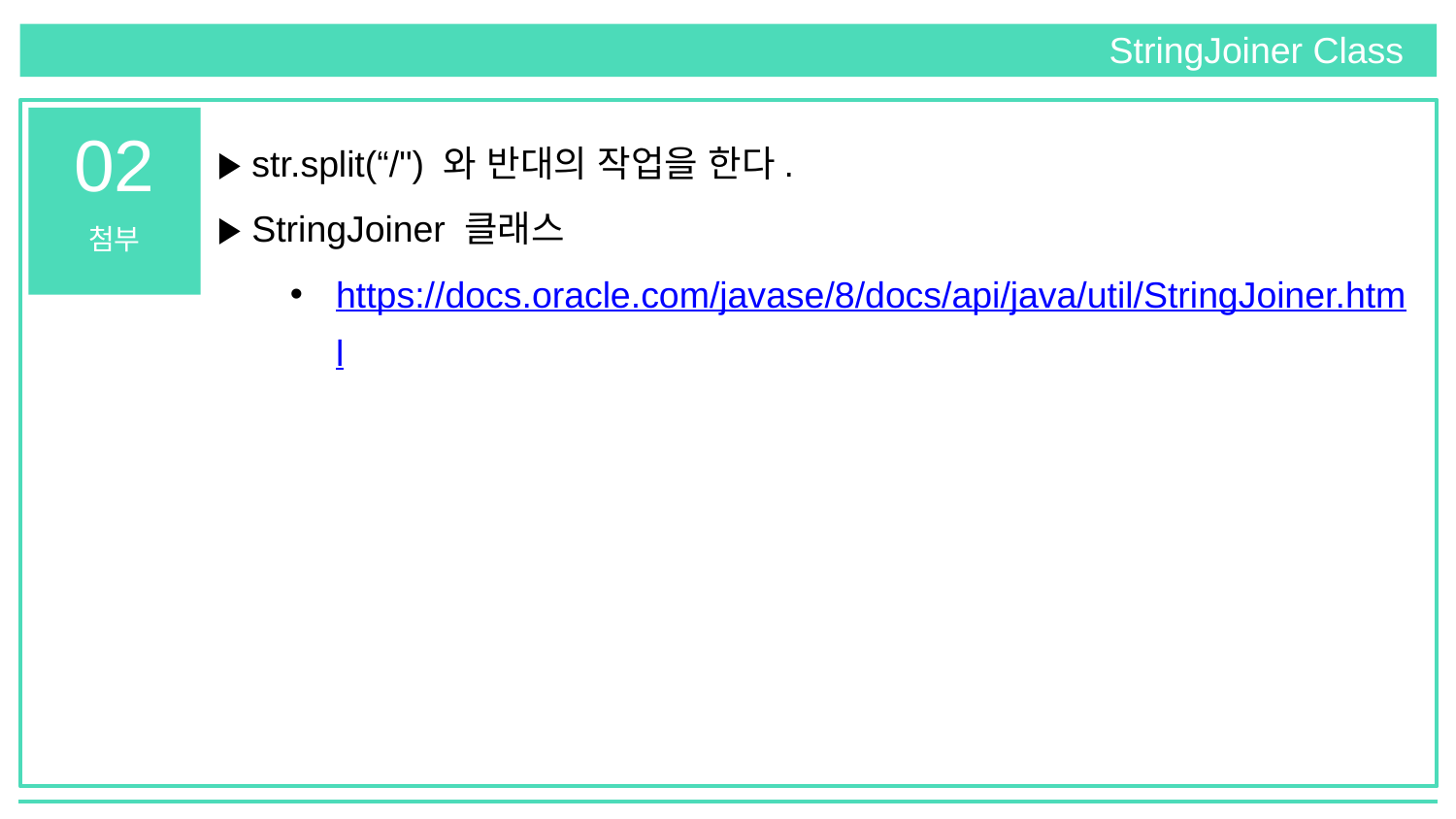

StringJoiner Class

02
▶ str.split(“/") 와 반대의 작업을 한다.
▶ StringJoiner 클래스
https://docs.oracle.com/javase/8/docs/api/java/util/StringJoiner.html
첨부